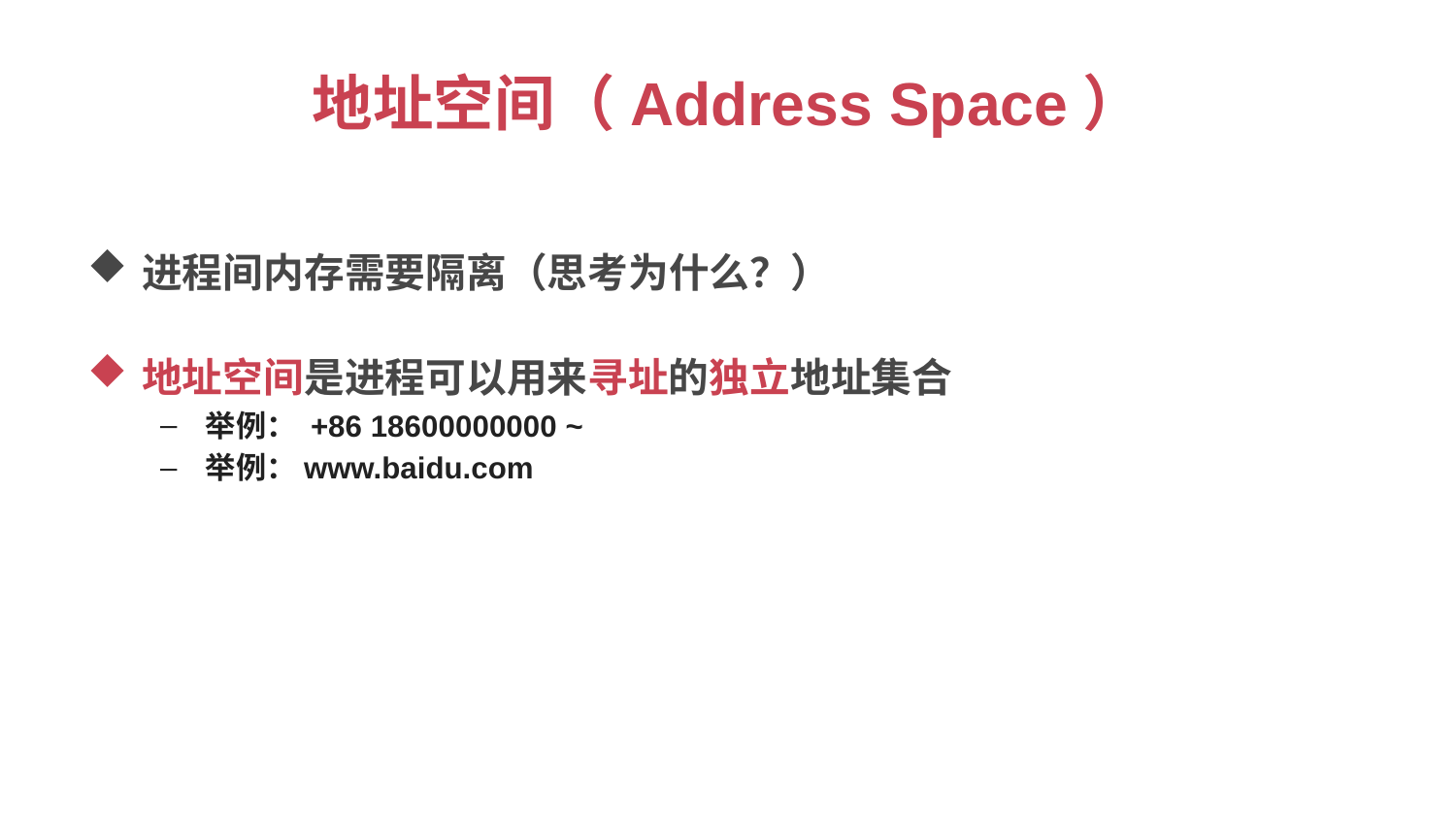

# 地址空间（Address Space）
进程间内存需要隔离（思考为什么？）
地址空间是进程可以用来寻址的独立地址集合
举例： +86 18600000000 ~
举例：www.baidu.com